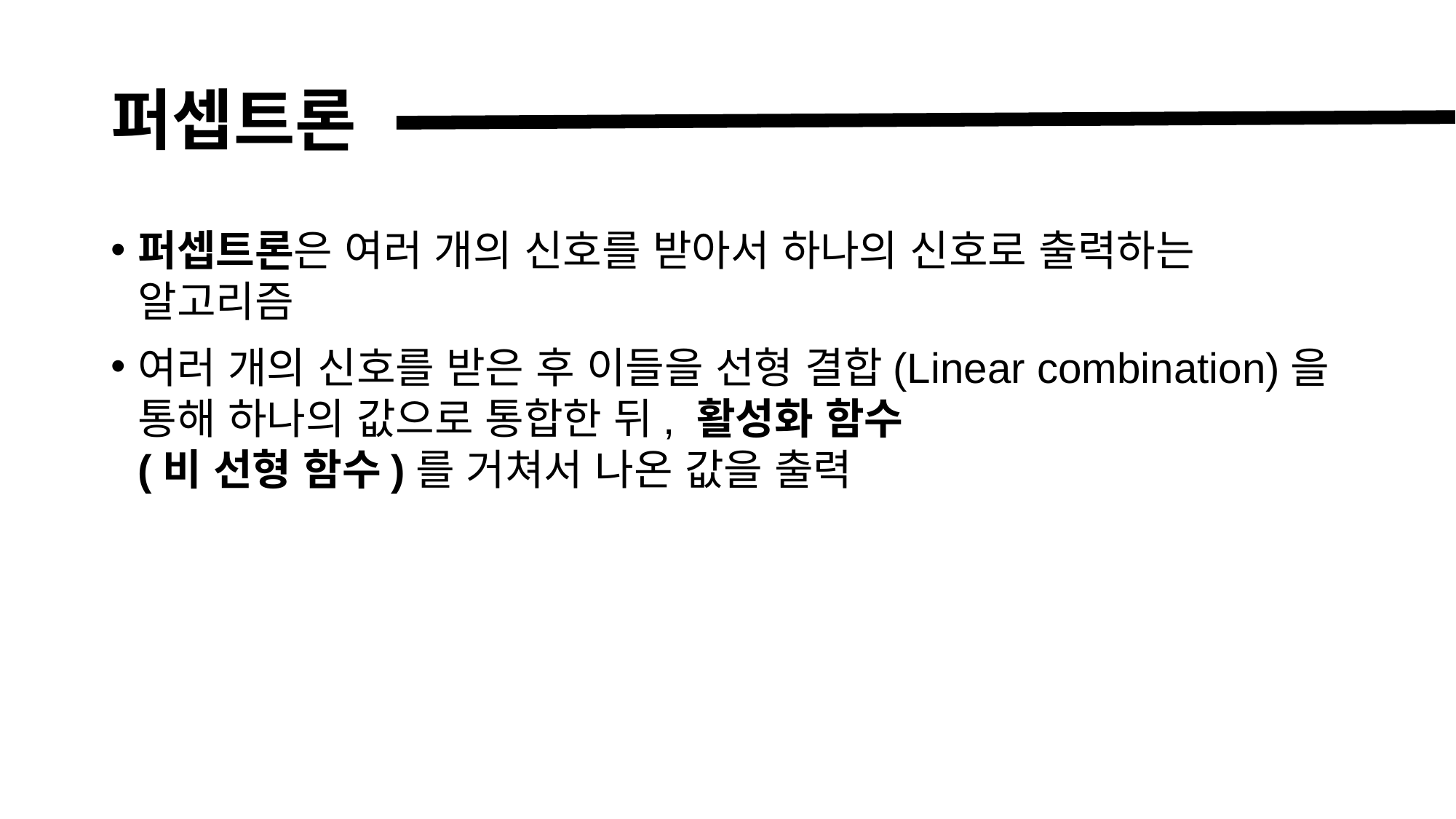

# 퍼셉트론
퍼셉트론은 여러 개의 신호를 받아서 하나의 신호로 출력하는 알고리즘
여러 개의 신호를 받은 후 이들을 선형 결합(Linear combination)을 통해 하나의 값으로 통합한 뒤, 활성화 함수
(비 선형 함수)를 거쳐서 나온 값을 출력